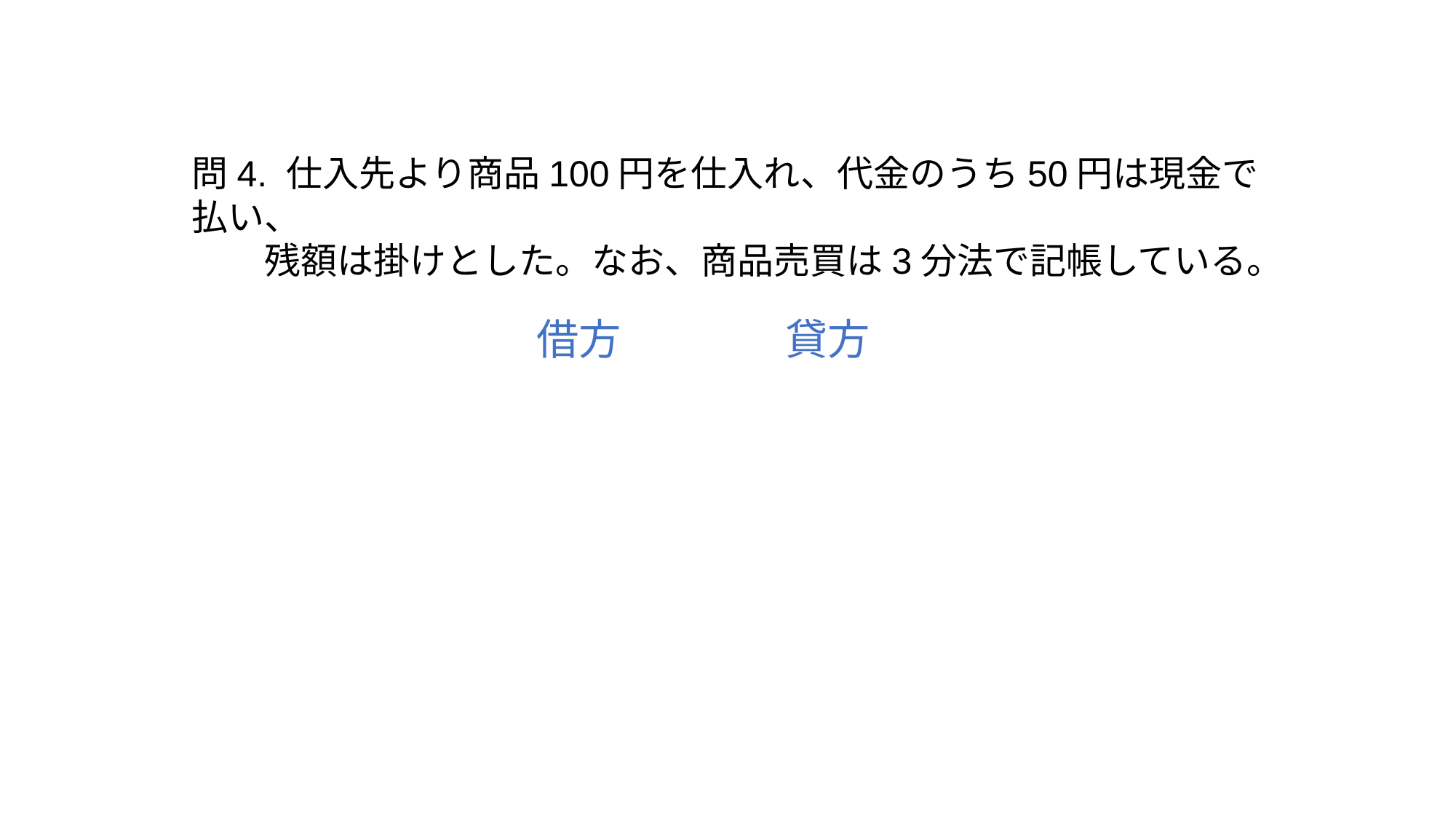

問4. 仕入先より商品100円を仕入れ、代金のうち50円は現金で払い、
　　残額は掛けとした。なお、商品売買は3分法で記帳している。
借方
貸方